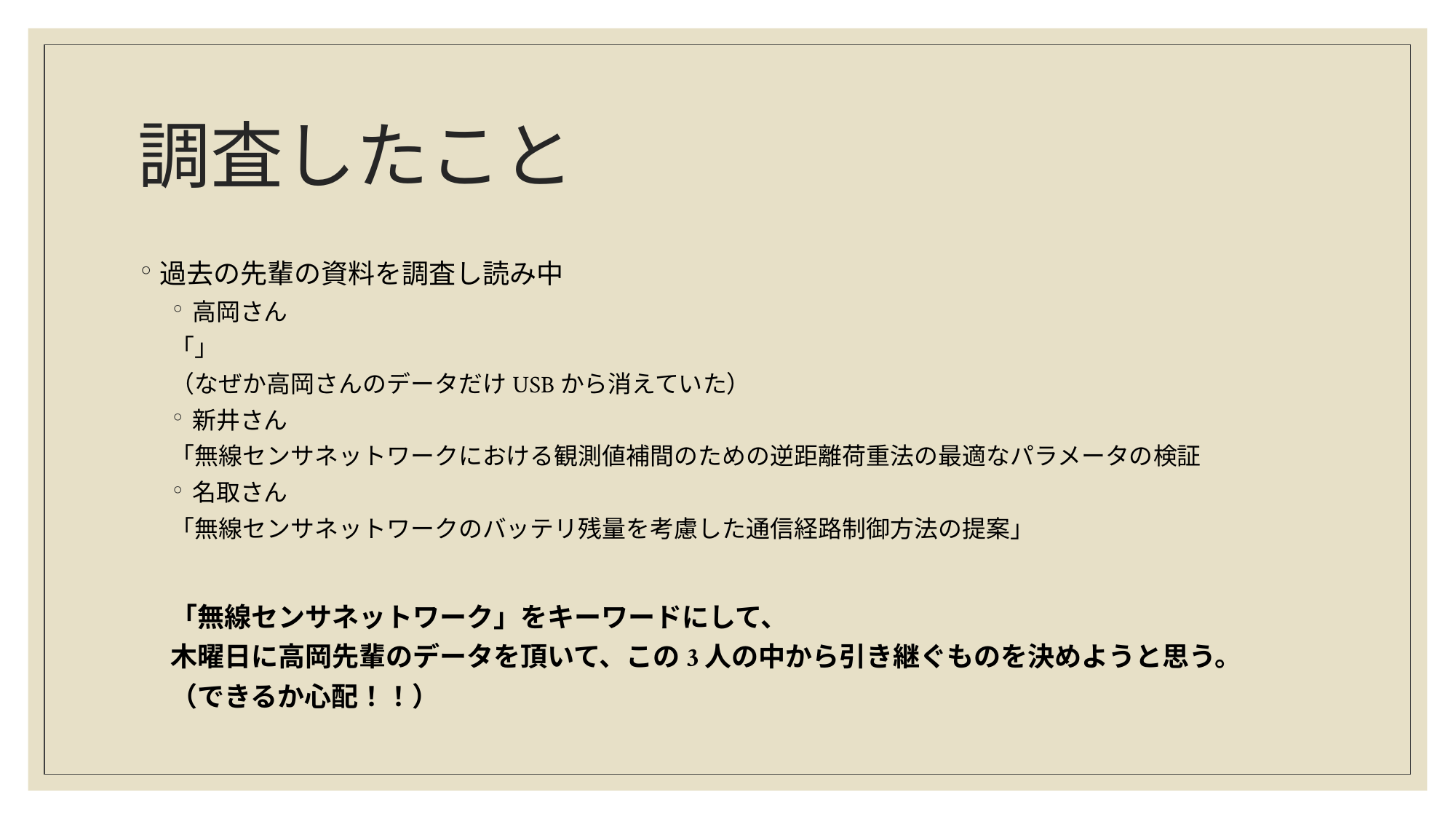

# 調査したこと
過去の先輩の資料を調査し読み中
高岡さん
「」
（なぜか高岡さんのデータだけUSBから消えていた）
新井さん
「無線センサネットワークにおける観測値補間のための逆距離荷重法の最適なパラメータの検証
名取さん
「無線センサネットワークのバッテリ残量を考慮した通信経路制御方法の提案」

「無線センサネットワーク」をキーワードにして、
木曜日に高岡先輩のデータを頂いて、この3人の中から引き継ぐものを決めようと思う。
（できるか心配！！）